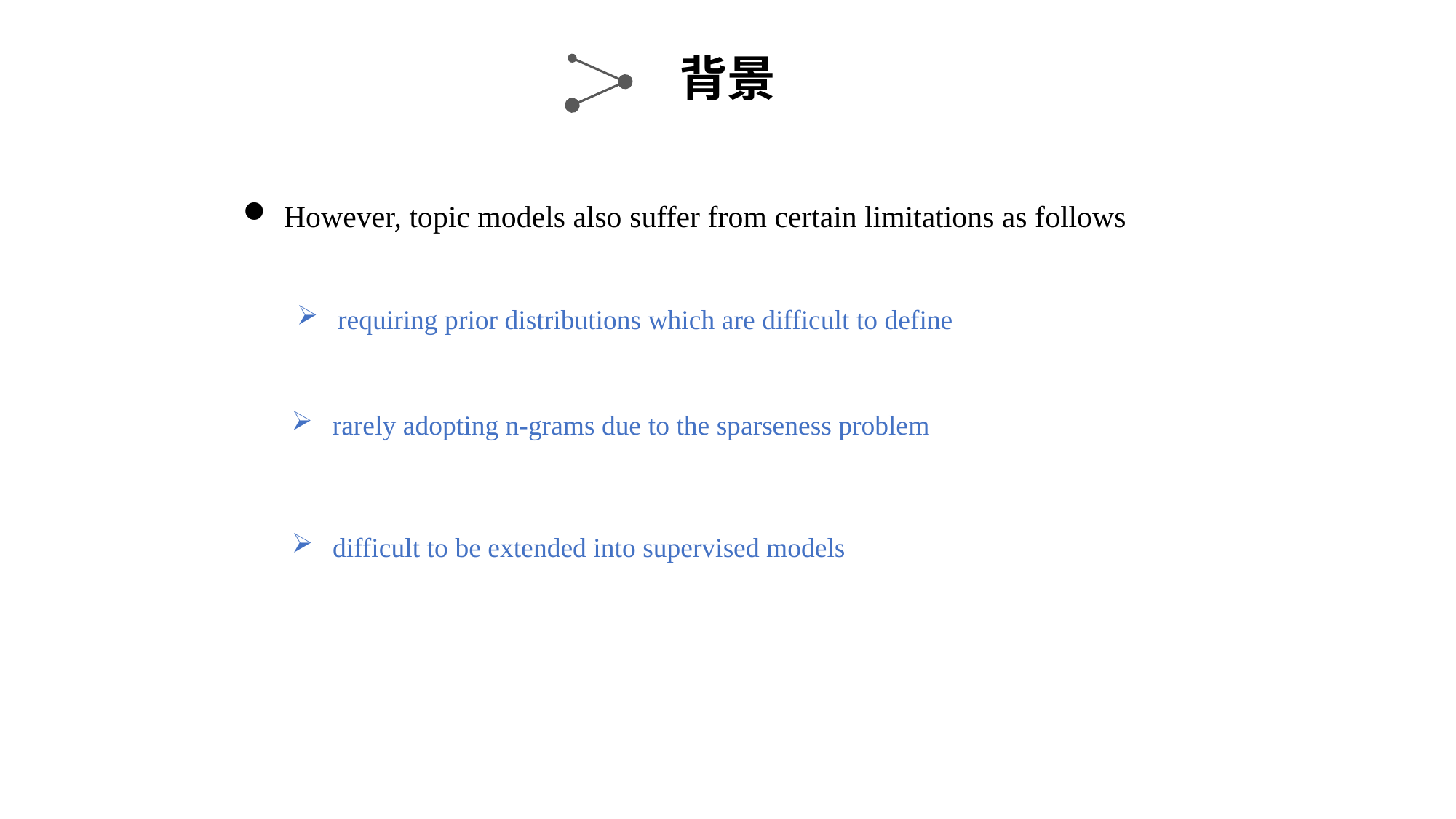

背景
However, topic models also suffer from certain limitations as follows
requiring prior distributions which are difficult to define
rarely adopting n-grams due to the sparseness problem
difficult to be extended into supervised models